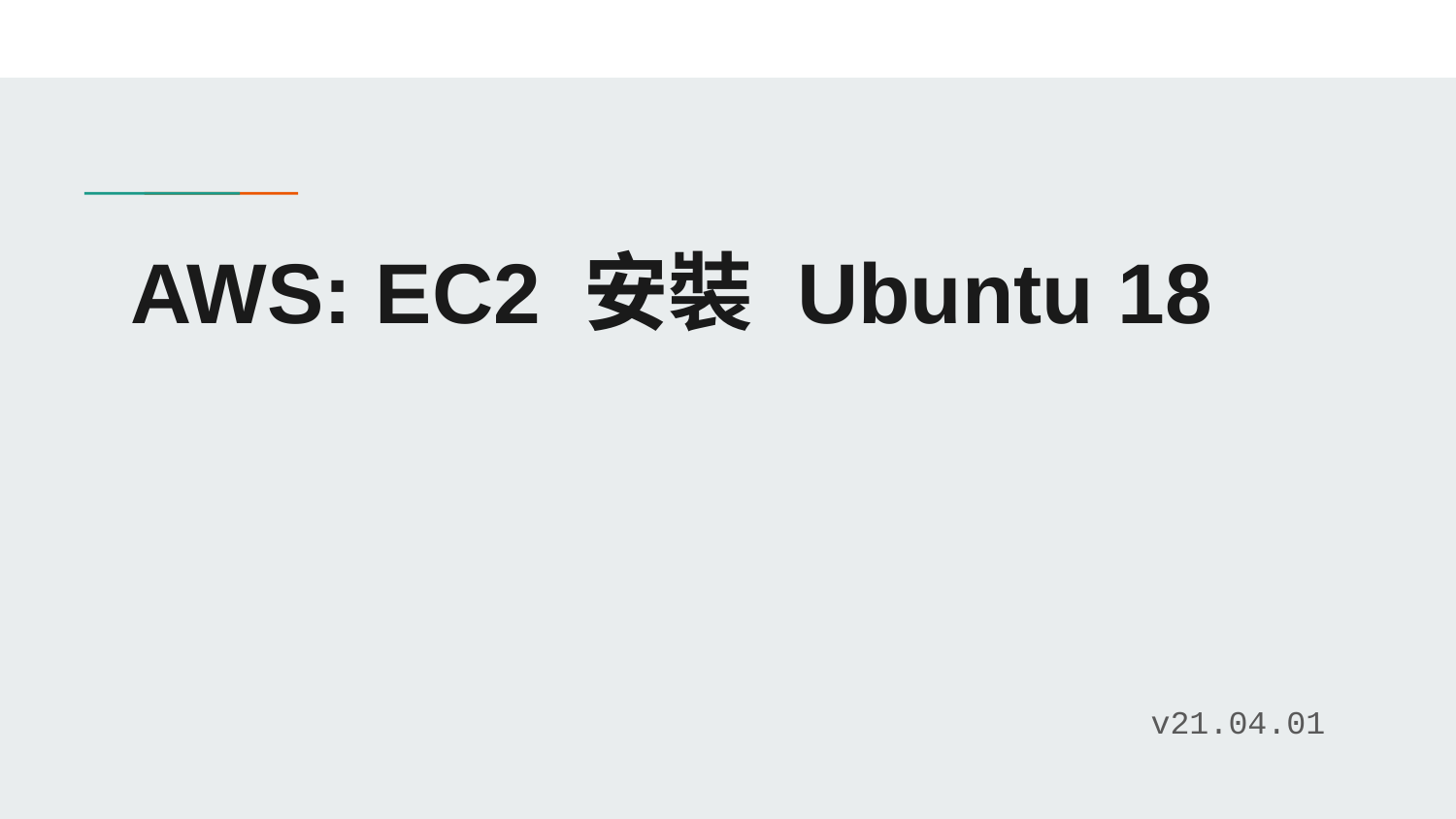

# AWS: EC2 安裝 Ubuntu 18
v21.04.01